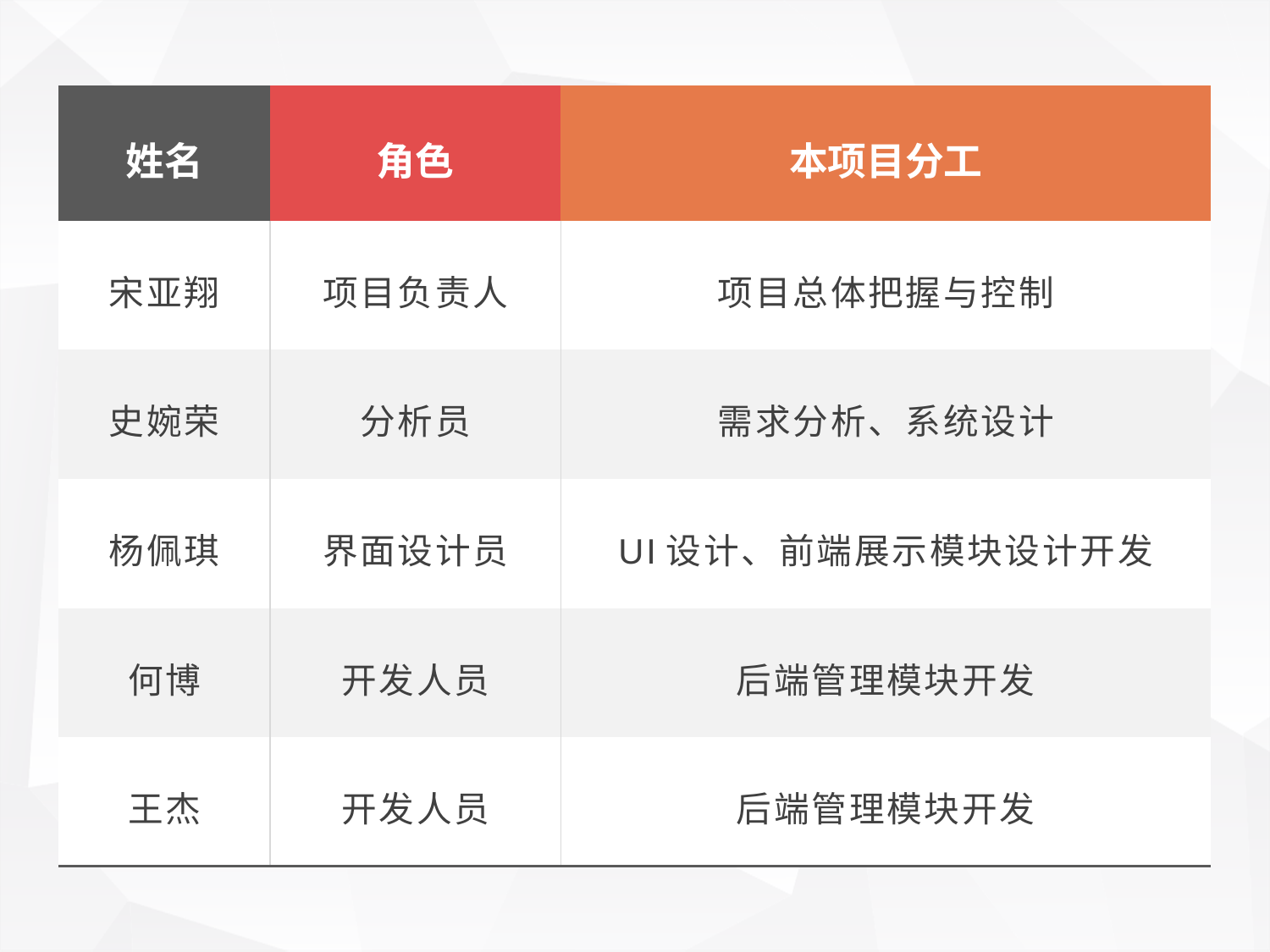

| 姓名 | 角色 | 本项目分工 |
| --- | --- | --- |
| 宋亚翔 | 项目负责人 | 项目总体把握与控制 |
| 史婉荣 | 分析员 | 需求分析、系统设计 |
| 杨佩琪 | 界面设计员 | UI设计、前端展示模块设计开发 |
| 何博 | 开发人员 | 后端管理模块开发 |
| 王杰 | 开发人员 | 后端管理模块开发 |